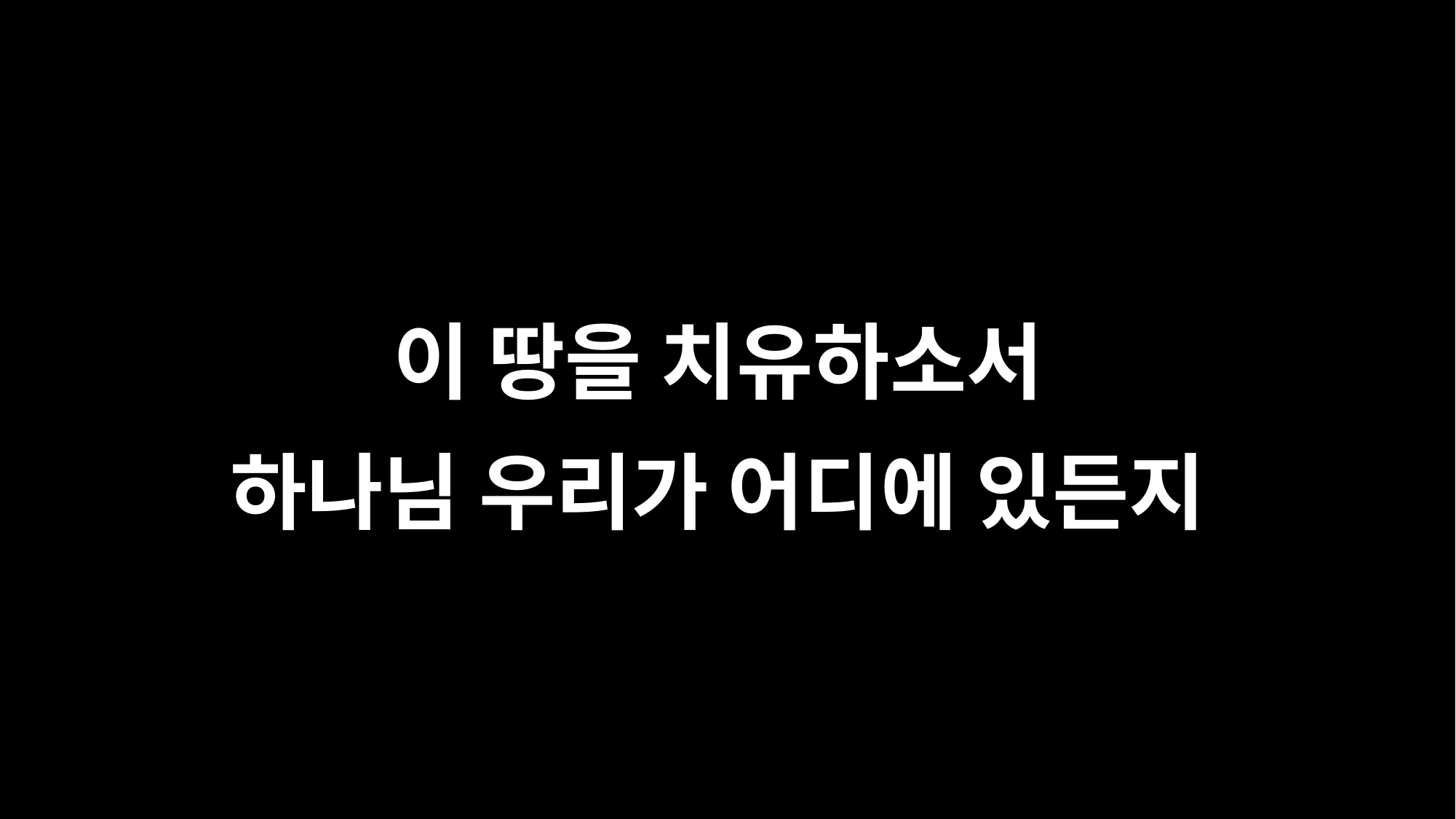

이 땅을 치유하소서
하나님 우리가 어디에 있든지